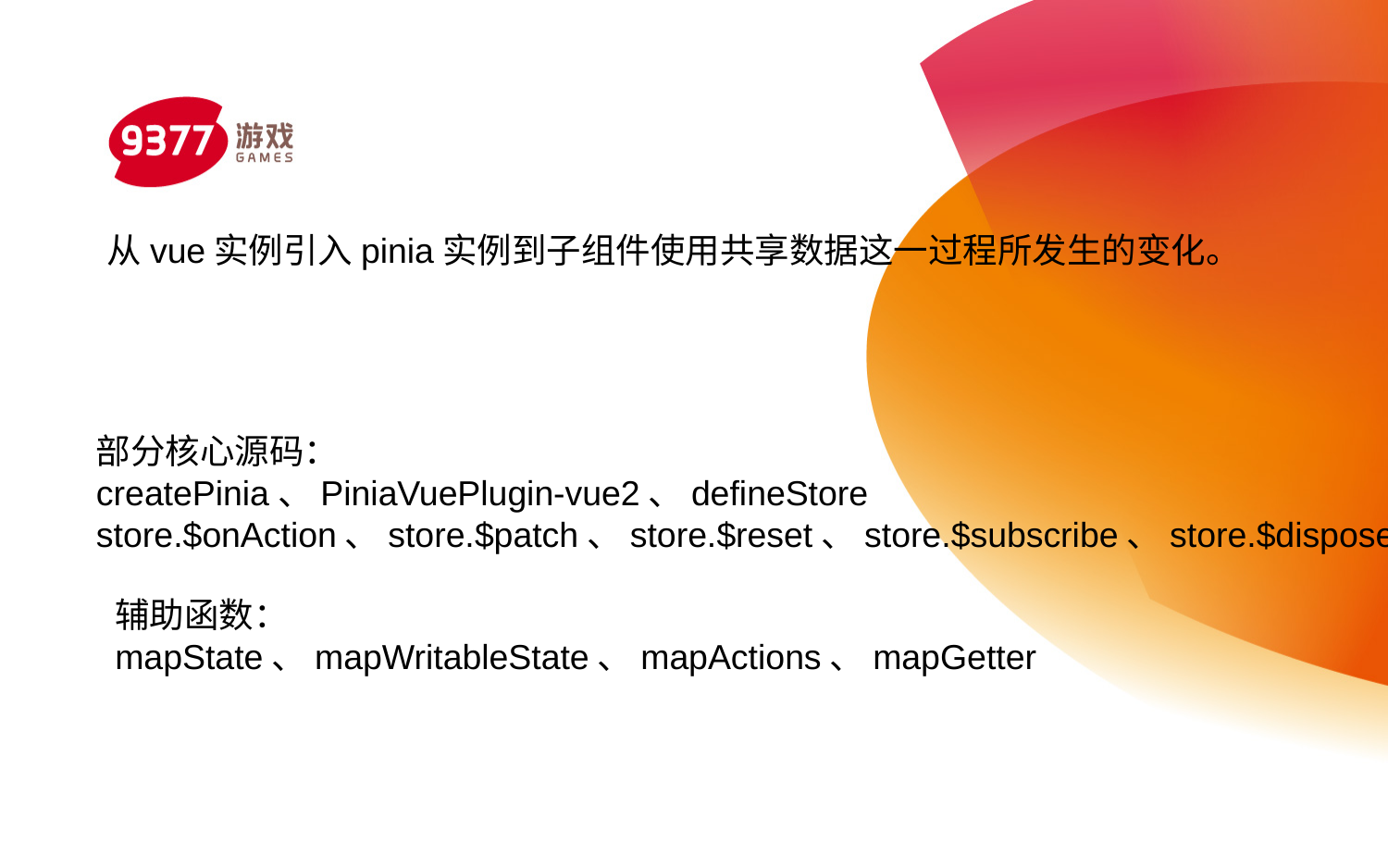

从vue实例引入pinia实例到子组件使用共享数据这一过程所发生的变化。
部分核心源码：
createPinia、PiniaVuePlugin-vue2、defineStore
store.$onAction、store.$patch、store.$reset、store.$subscribe、store.$dispose
辅助函数：
mapState、mapWritableState、mapActions、mapGetter